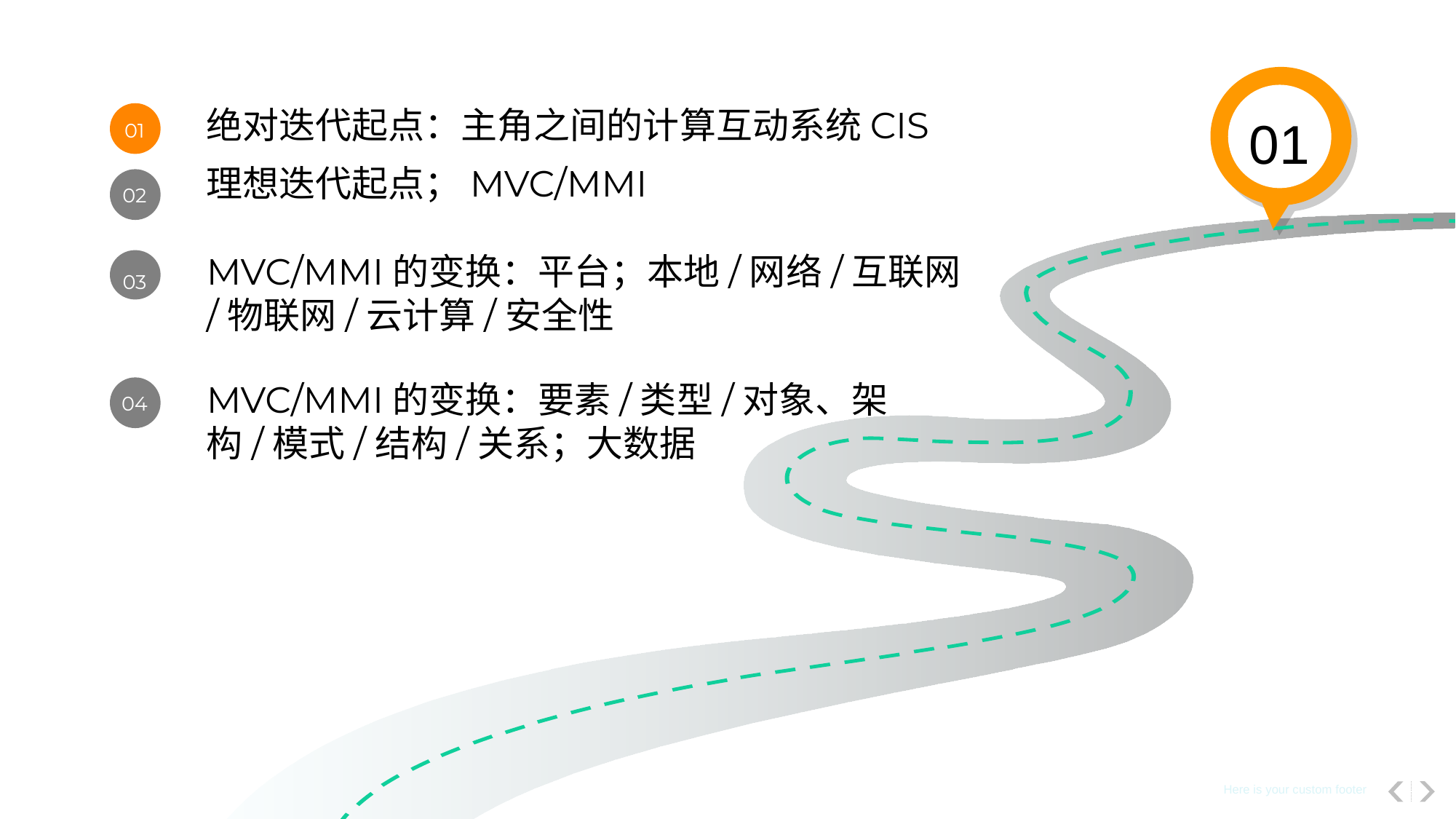

绝对迭代起点：主角之间的计算互动系统CIS

01
01

02
理想迭代起点；MVC/MMI

MVC/MMI的变换：平台；本地/网络/互联网/物联网/云计算/安全性

03
MVC/MMI的变换：要素/类型/对象、架构/模式/结构/关系；大数据

04
Here is your custom footer